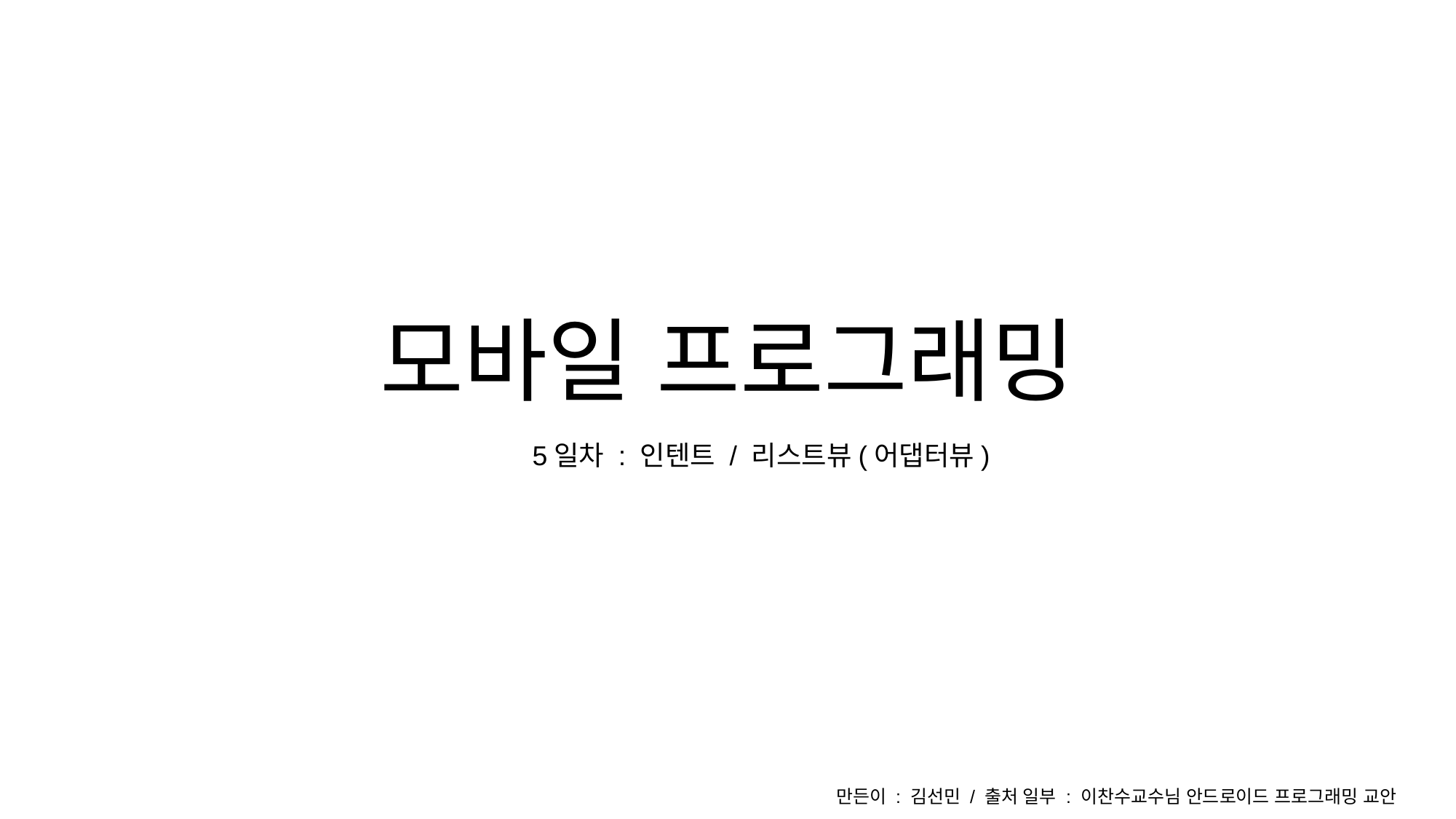

# 모바일 프로그래밍
5일차 : 인텐트 / 리스트뷰(어댑터뷰)
만든이 : 김선민 / 출처 일부 : 이찬수교수님 안드로이드 프로그래밍 교안